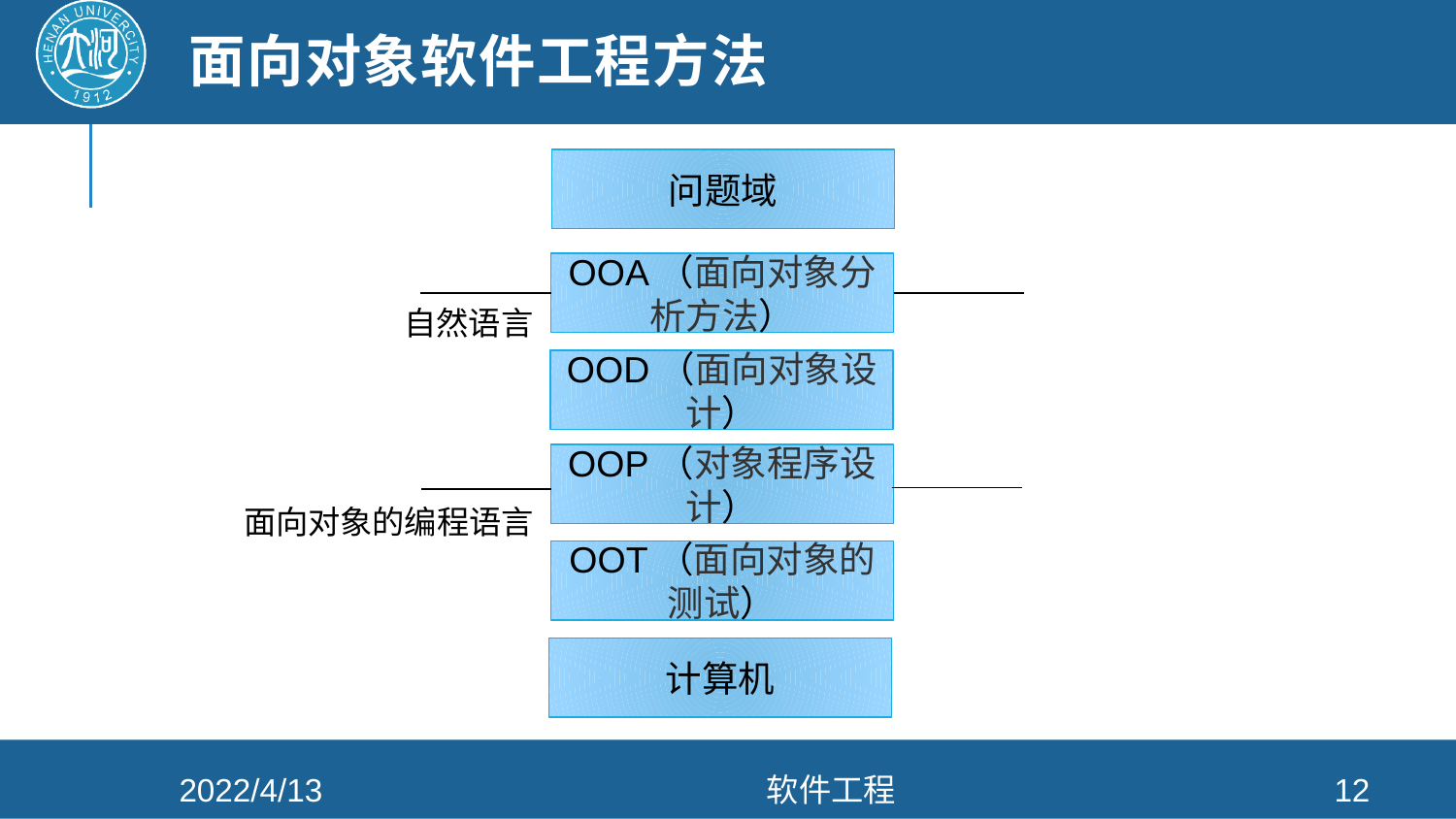

# 面向对象软件工程方法
问题域
OOA（面向对象分析方法）
自然语言
OOD（面向对象设计）
OOP（对象程序设计）
面向对象的编程语言
OOT（面向对象的测试）
计算机
2022/4/13
软件工程
12